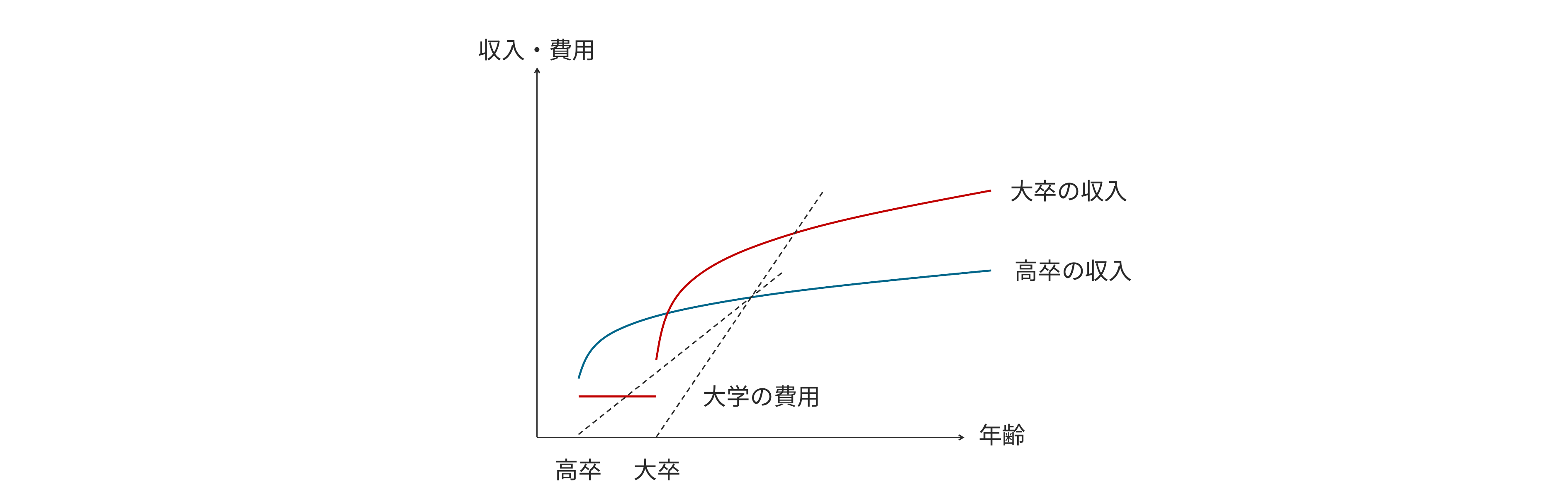

収入・費用
年齢
大卒の収入

高卒の収入

大学の費用
大卒
高卒